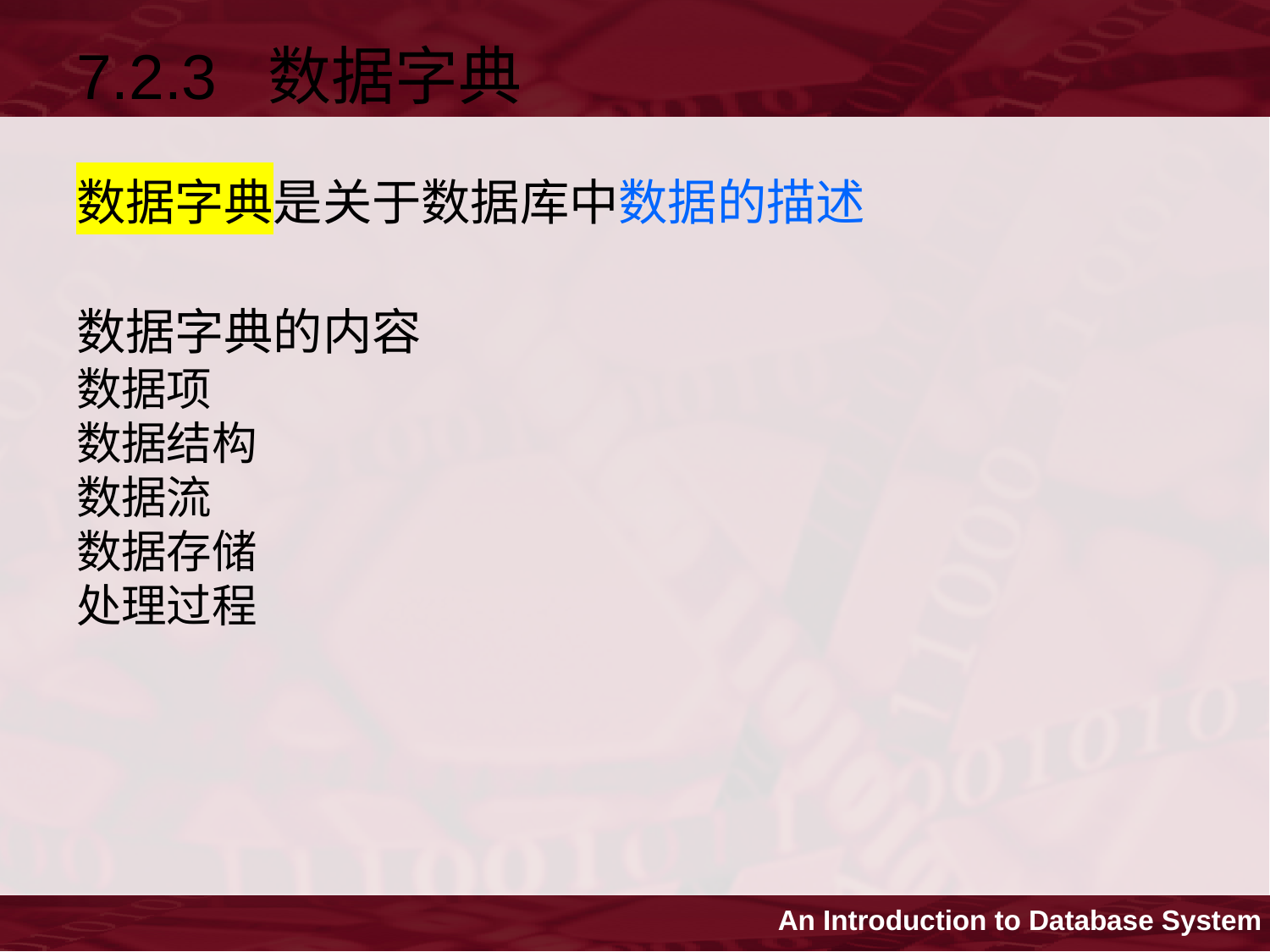

7.2.3  数据字典
数据字典是关于数据库中数据的描述

数据字典的内容
数据项
数据结构
数据流
数据存储
处理过程